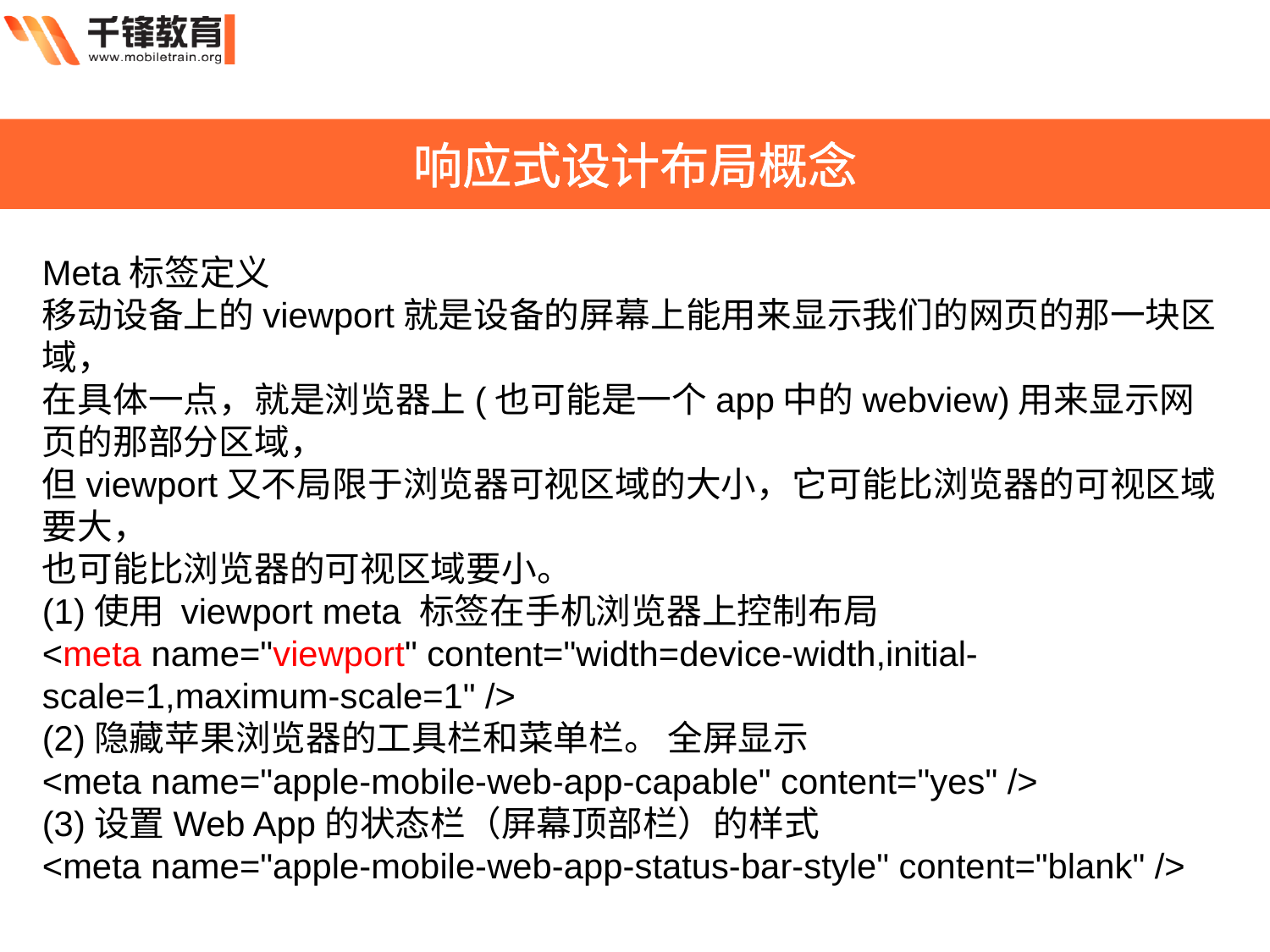

响应式设计布局概念
Meta标签定义
移动设备上的viewport就是设备的屏幕上能用来显示我们的网页的那一块区域，
在具体一点，就是浏览器上(也可能是一个app中的webview)用来显示网页的那部分区域，
但viewport又不局限于浏览器可视区域的大小，它可能比浏览器的可视区域要大，
也可能比浏览器的可视区域要小。
(1)使用 viewport meta 标签在手机浏览器上控制布局
<meta name="viewport" content="width=device-width,initial-scale=1,maximum-scale=1" />
(2)隐藏苹果浏览器的工具栏和菜单栏。 全屏显示
<meta name="apple-mobile-web-app-capable" content="yes" />
(3)设置Web App的状态栏（屏幕顶部栏）的样式
<meta name="apple-mobile-web-app-status-bar-style" content="blank" />